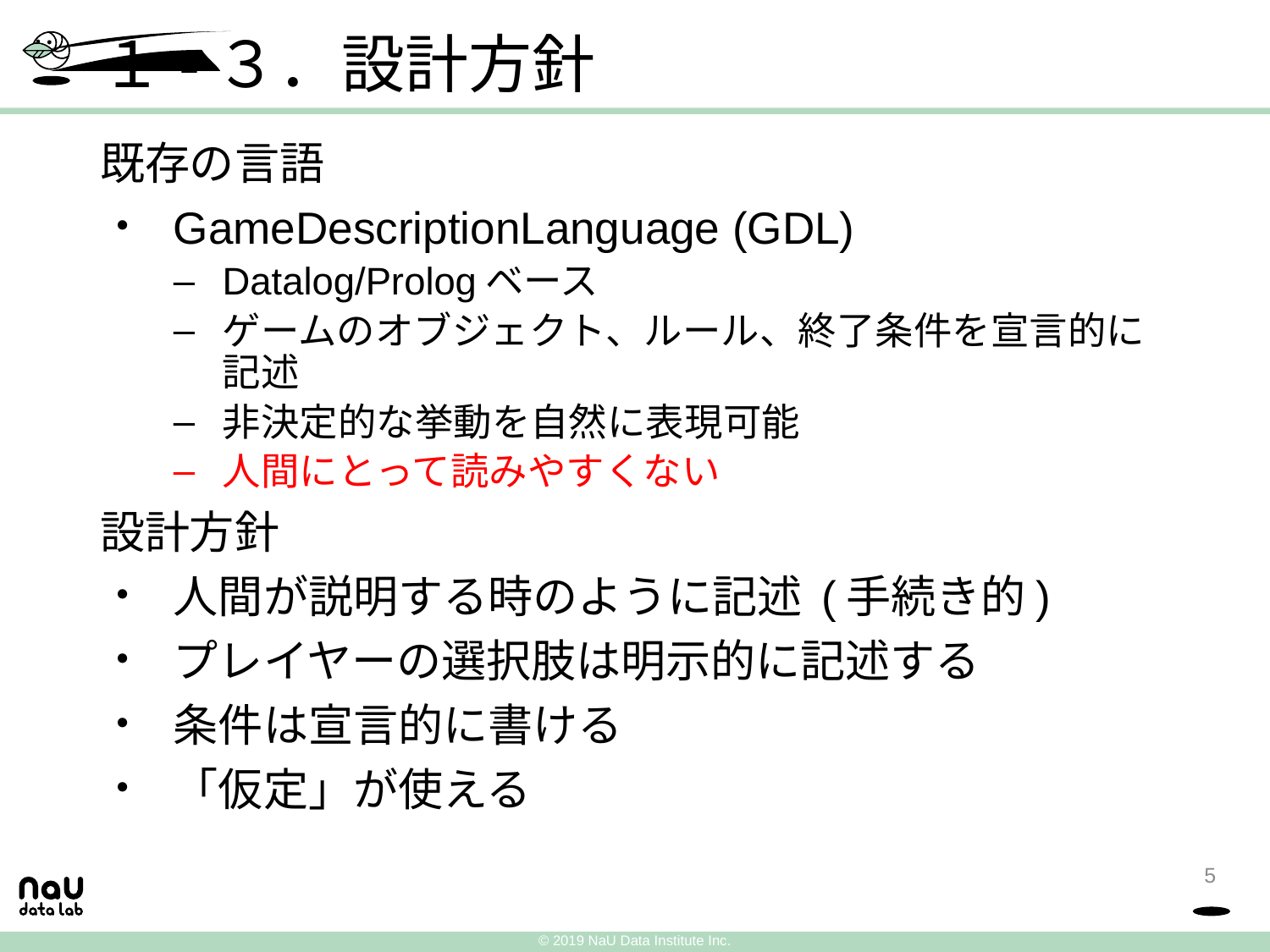

# １-３．設計方針
既存の言語
GameDescriptionLanguage (GDL)
Datalog/Prologベース
ゲームのオブジェクト、ルール、終了条件を宣言的に記述
非決定的な挙動を自然に表現可能
人間にとって読みやすくない
設計方針
人間が説明する時のように記述 (手続き的)
プレイヤーの選択肢は明示的に記述する
条件は宣言的に書ける
「仮定」が使える
5